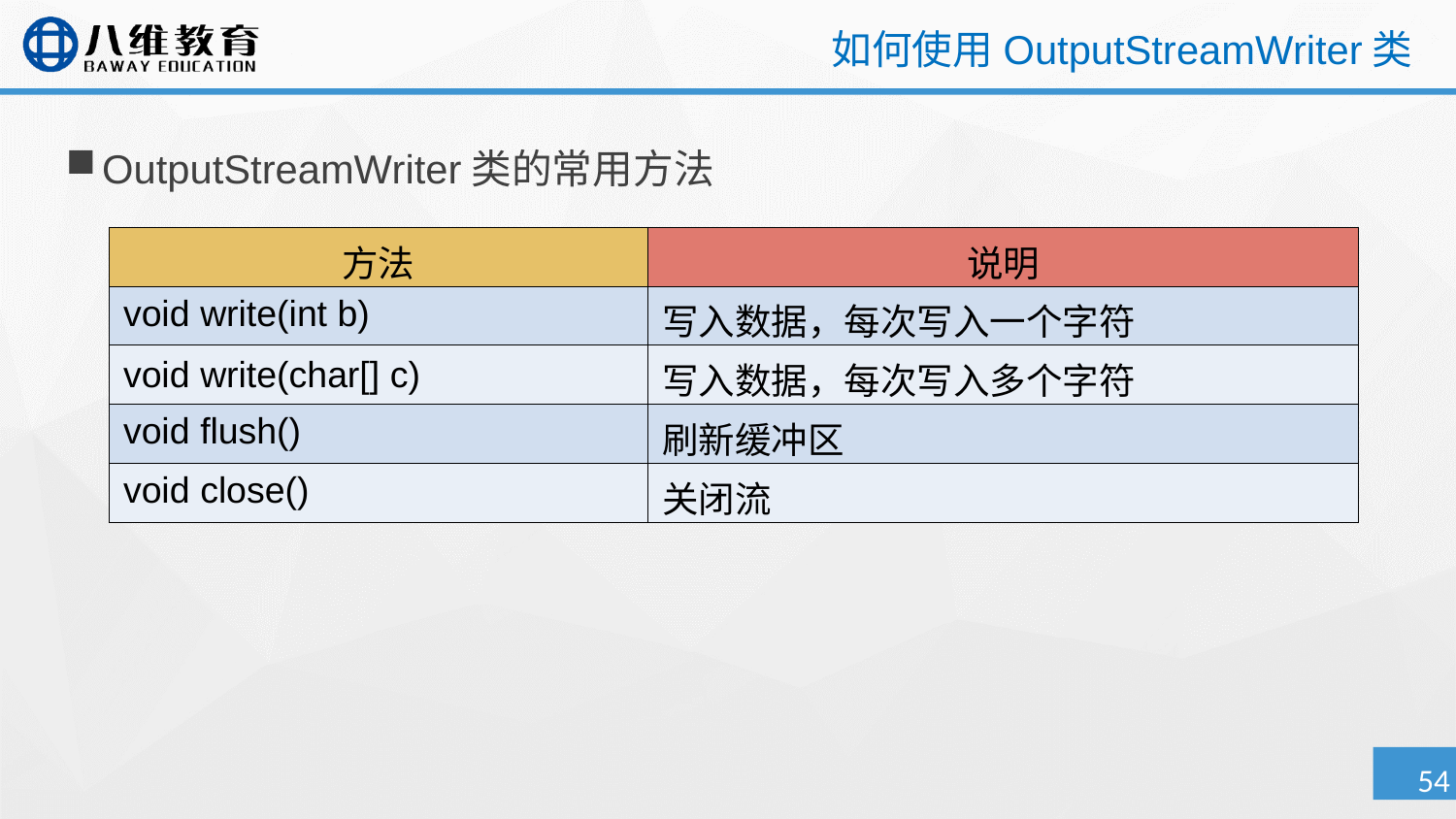

# 如何使用OutputStreamWriter类
OutputStreamWriter类的常用方法
| 方法 | 说明 |
| --- | --- |
| void write(int b) | 写入数据，每次写入一个字符 |
| void write(char[] c) | 写入数据，每次写入多个字符 |
| void flush() | 刷新缓冲区 |
| void close() | 关闭流 |